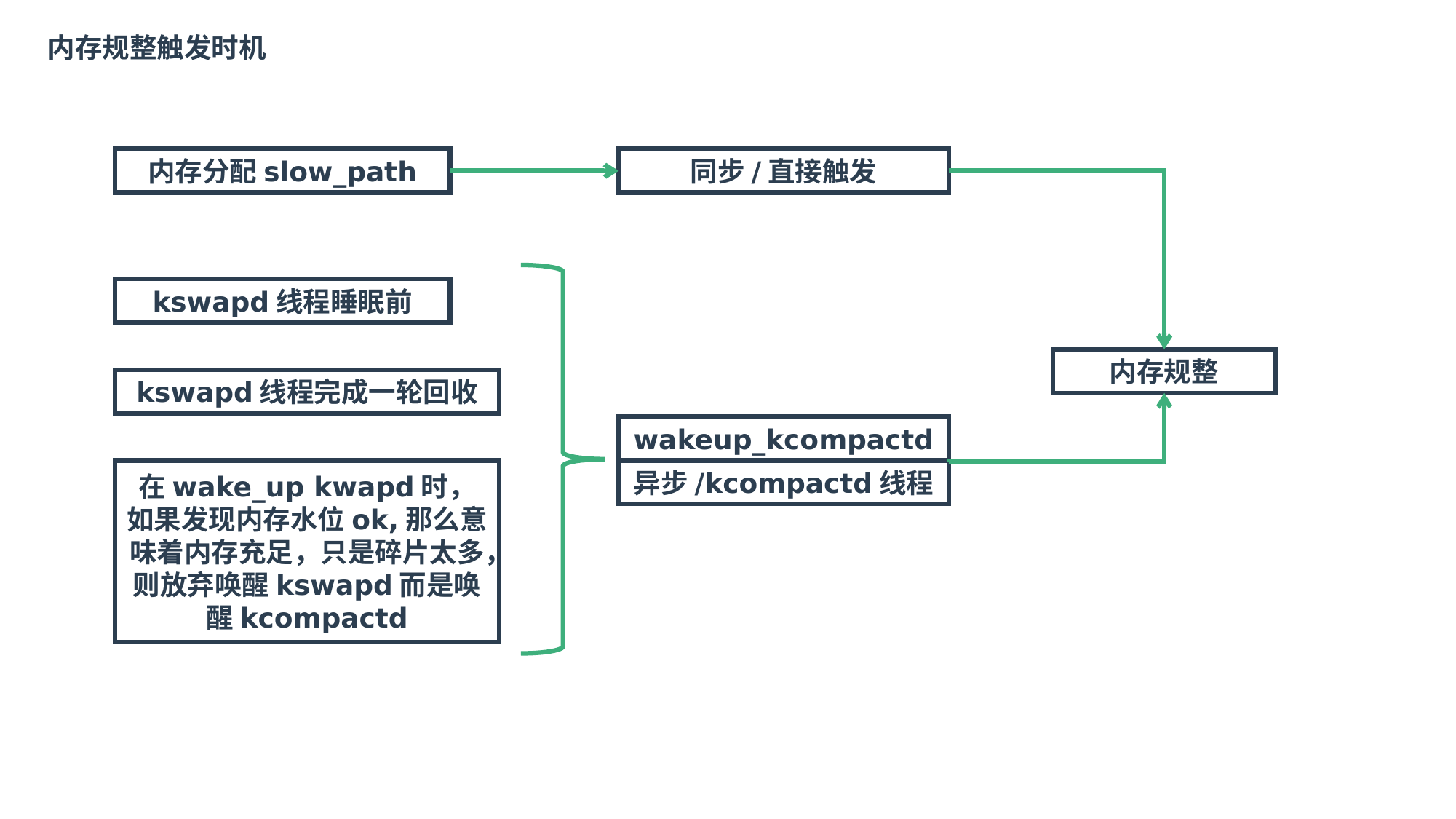

内存规整触发时机
内存分配slow_path
同步/直接触发

kswapd线程睡眠前
内存规整
kswapd线程完成一轮回收
wakeup_kcompactd
异步/kcompactd线程
在wake_up kwapd时，如果发现内存水位ok,那么意味着内存充足，只是碎片太多，则放弃唤醒kswapd而是唤醒kcompactd